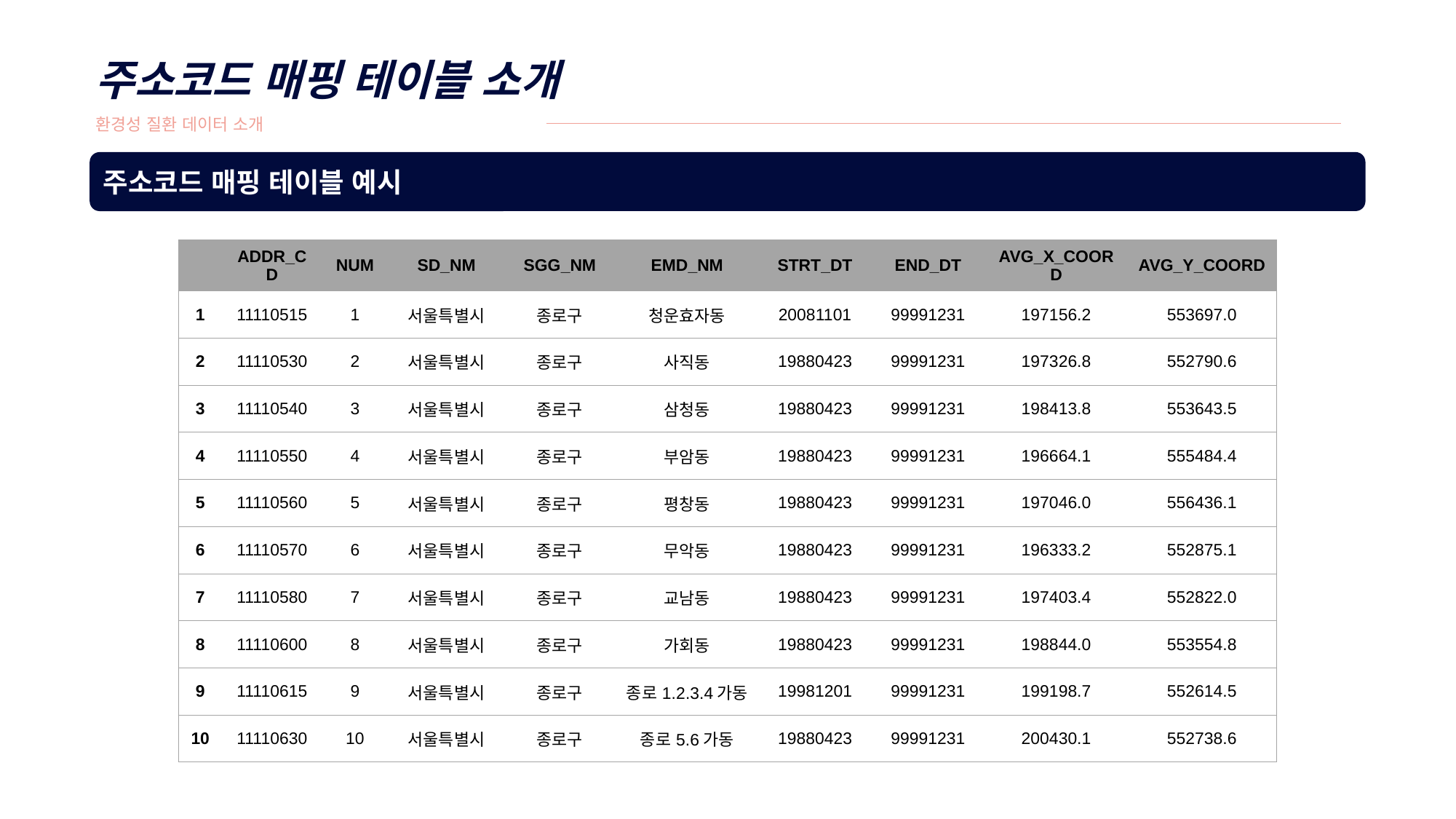

주소코드 매핑 테이블 소개
환경성 질환 데이터 소개
주소코드 매핑 테이블 예시
|  | ADDR\_CD | NUM | SD\_NM | SGG\_NM | EMD\_NM | STRT\_DT | END\_DT | AVG\_X\_COORD | AVG\_Y\_COORD |
| --- | --- | --- | --- | --- | --- | --- | --- | --- | --- |
| 1 | 11110515 | 1 | 서울특별시 | 종로구 | 청운효자동 | 20081101 | 99991231 | 197156.2 | 553697.0 |
| 2 | 11110530 | 2 | 서울특별시 | 종로구 | 사직동 | 19880423 | 99991231 | 197326.8 | 552790.6 |
| 3 | 11110540 | 3 | 서울특별시 | 종로구 | 삼청동 | 19880423 | 99991231 | 198413.8 | 553643.5 |
| 4 | 11110550 | 4 | 서울특별시 | 종로구 | 부암동 | 19880423 | 99991231 | 196664.1 | 555484.4 |
| 5 | 11110560 | 5 | 서울특별시 | 종로구 | 평창동 | 19880423 | 99991231 | 197046.0 | 556436.1 |
| 6 | 11110570 | 6 | 서울특별시 | 종로구 | 무악동 | 19880423 | 99991231 | 196333.2 | 552875.1 |
| 7 | 11110580 | 7 | 서울특별시 | 종로구 | 교남동 | 19880423 | 99991231 | 197403.4 | 552822.0 |
| 8 | 11110600 | 8 | 서울특별시 | 종로구 | 가회동 | 19880423 | 99991231 | 198844.0 | 553554.8 |
| 9 | 11110615 | 9 | 서울특별시 | 종로구 | 종로1.2.3.4가동 | 19981201 | 99991231 | 199198.7 | 552614.5 |
| 10 | 11110630 | 10 | 서울특별시 | 종로구 | 종로5.6가동 | 19880423 | 99991231 | 200430.1 | 552738.6 |